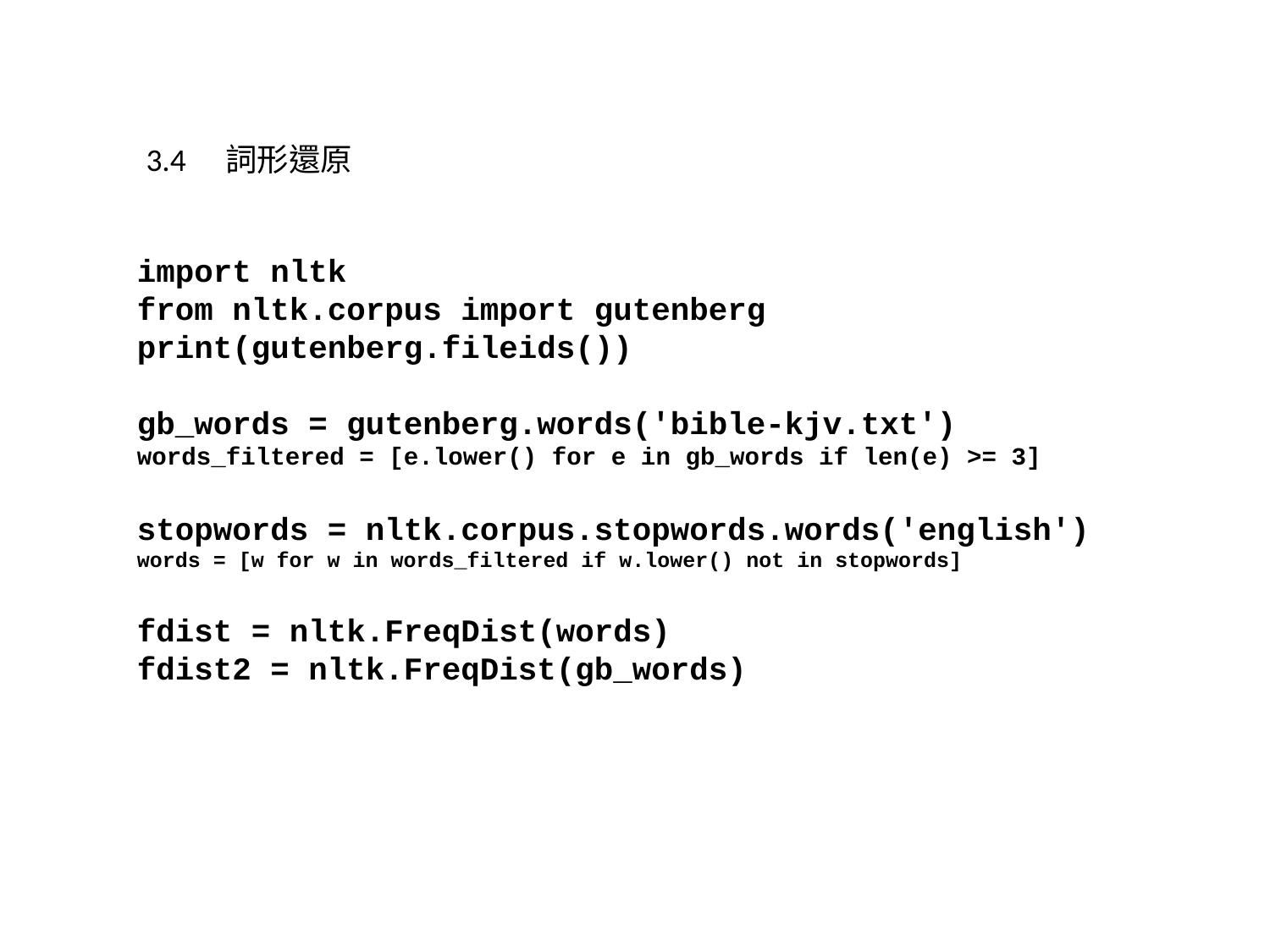

3.4　詞形還原
import nltk
from nltk.corpus import gutenberg
print(gutenberg.fileids())
gb_words = gutenberg.words('bible-kjv.txt')
words_filtered = [e.lower() for e in gb_words if len(e) >= 3]

stopwords = nltk.corpus.stopwords.words('english')
words = [w for w in words_filtered if w.lower() not in stopwords]
fdist = nltk.FreqDist(words)
fdist2 = nltk.FreqDist(gb_words)